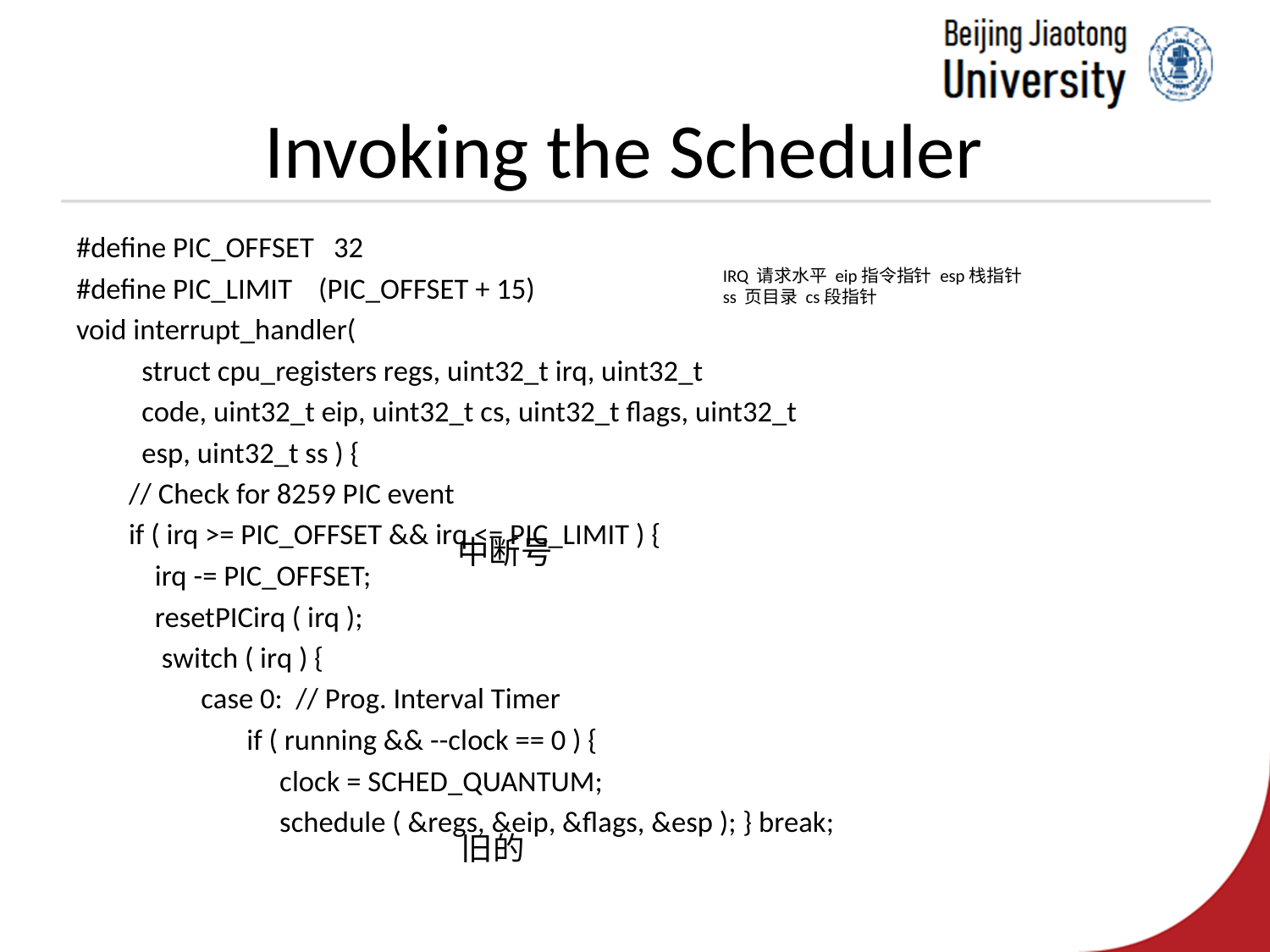

# Invoking the Scheduler
#define PIC_OFFSET   32
#define PIC_LIMIT    (PIC_OFFSET + 15)
void interrupt_handler(
          struct cpu_registers regs, uint32_t irq, uint32_t
          code, uint32_t eip, uint32_t cs, uint32_t flags, uint32_t
          esp, uint32_t ss ) {
        // Check for 8259 PIC event
        if ( irq >= PIC_OFFSET && irq <= PIC_LIMIT ) {
            irq -= PIC_OFFSET;
            resetPICirq ( irq );
             switch ( irq ) {
                   case 0:  // Prog. Interval Timer
                          if ( running && --clock == 0 ) {
                               clock = SCHED_QUANTUM;
                               schedule ( &regs, &eip, &flags, &esp ); } break;

IRQ 请求水平 eip指令指针 esp栈指针
ss 页目录 cs段指针
中断号
旧的